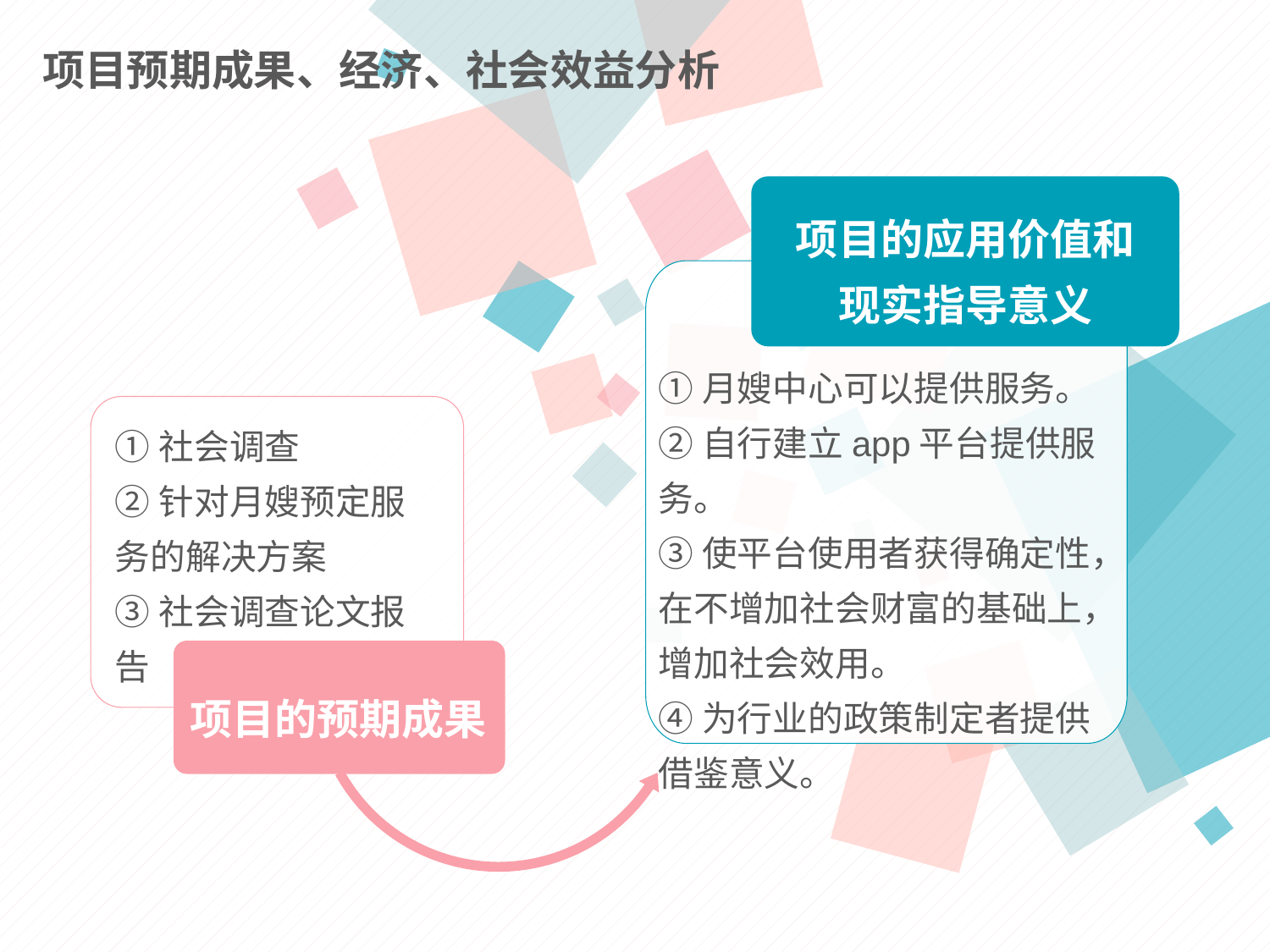

项目预期成果、经济、社会效益分析

项目的应用价值和现实指导意义

①月嫂中心可以提供服务。
②自行建立app平台提供服务。
③使平台使用者获得确定性，在不增加社会财富的基础上，增加社会效用。
④为行业的政策制定者提供借鉴意义。

①社会调查
②针对月嫂预定服务的解决方案
③社会调查论文报告

项目的预期成果